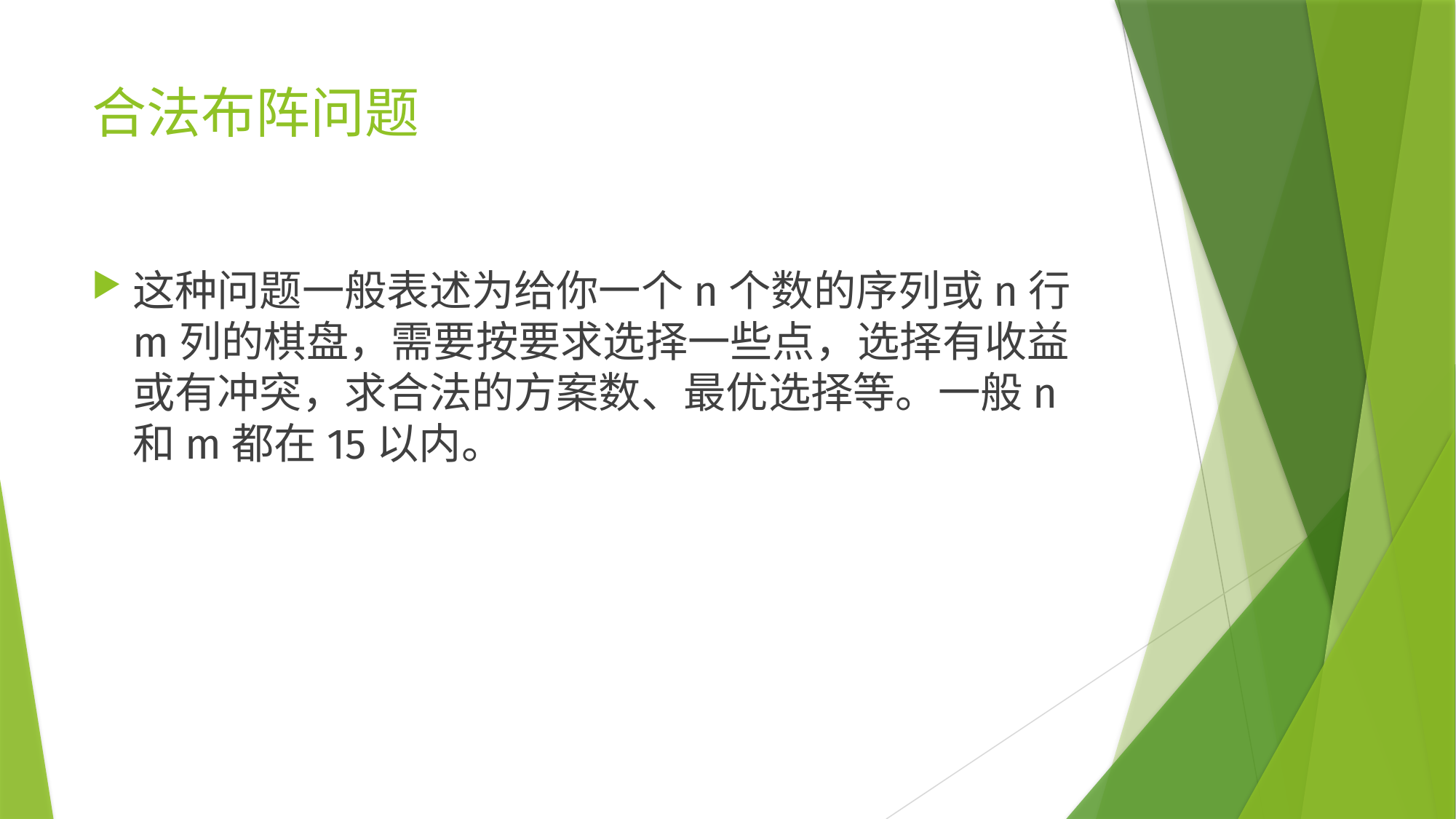

# 合法布阵问题
这种问题一般表述为给你一个n个数的序列或n行m列的棋盘，需要按要求选择一些点，选择有收益或有冲突，求合法的方案数、最优选择等。一般n和m都在15以内。